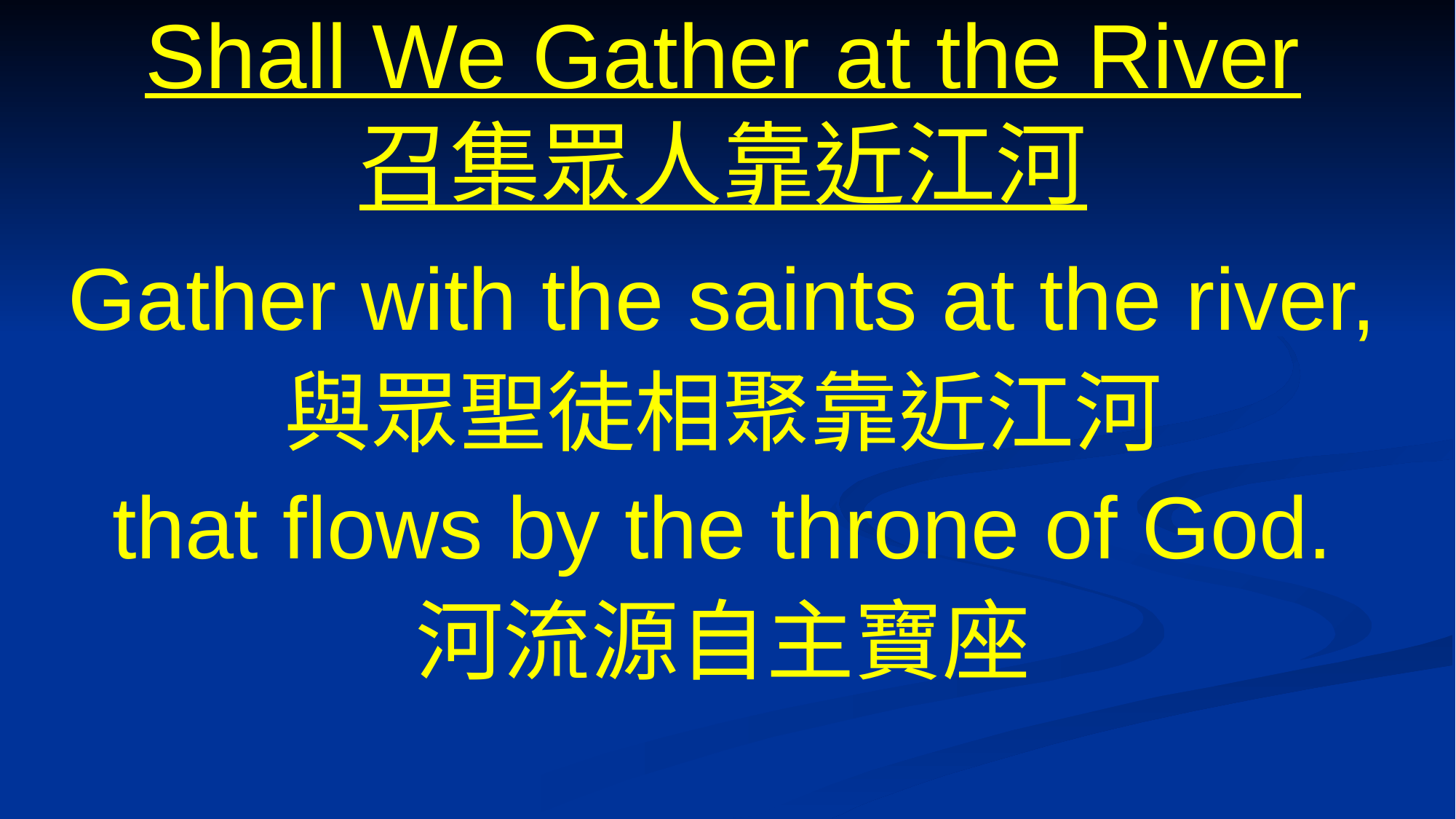

# Shall We Gather at the River 召集眾人靠近江河
Gather with the saints at the river,
與眾聖徒相聚靠近江河
that flows by the throne of God.
河流源自主寶座